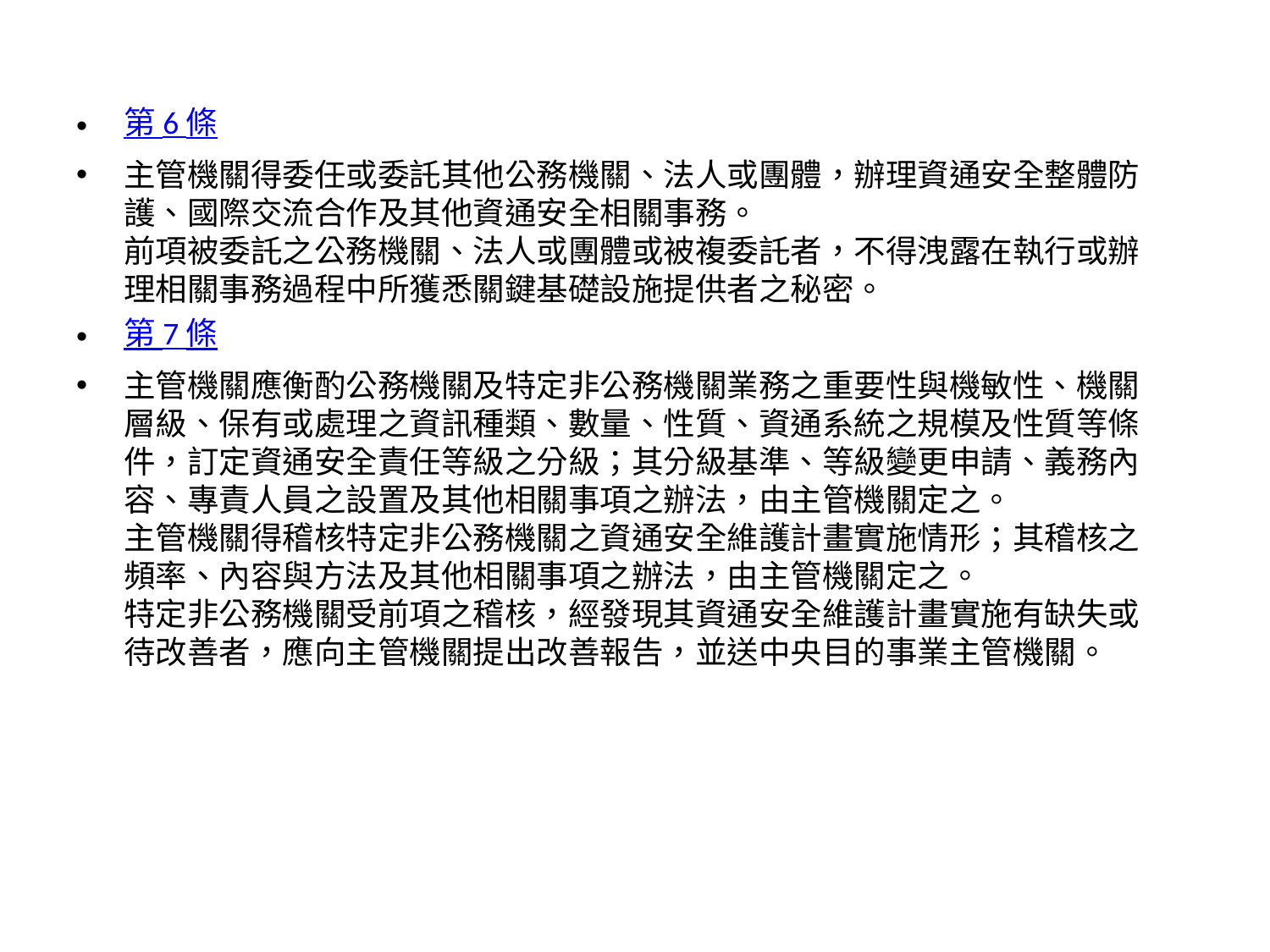

第 6 條
主管機關得委任或委託其他公務機關、法人或團體，辦理資通安全整體防
護、國際交流合作及其他資通安全相關事務。
前項被委託之公務機關、法人或團體或被複委託者，不得洩露在執行或辦
理相關事務過程中所獲悉關鍵基礎設施提供者之秘密。
第 7 條
主管機關應衡酌公務機關及特定非公務機關業務之重要性與機敏性、機關
層級、保有或處理之資訊種類、數量、性質、資通系統之規模及性質等條
件，訂定資通安全責任等級之分級；其分級基準、等級變更申請、義務內
容、專責人員之設置及其他相關事項之辦法，由主管機關定之。
主管機關得稽核特定非公務機關之資通安全維護計畫實施情形；其稽核之
頻率、內容與方法及其他相關事項之辦法，由主管機關定之。
特定非公務機關受前項之稽核，經發現其資通安全維護計畫實施有缺失或
待改善者，應向主管機關提出改善報告，並送中央目的事業主管機關。